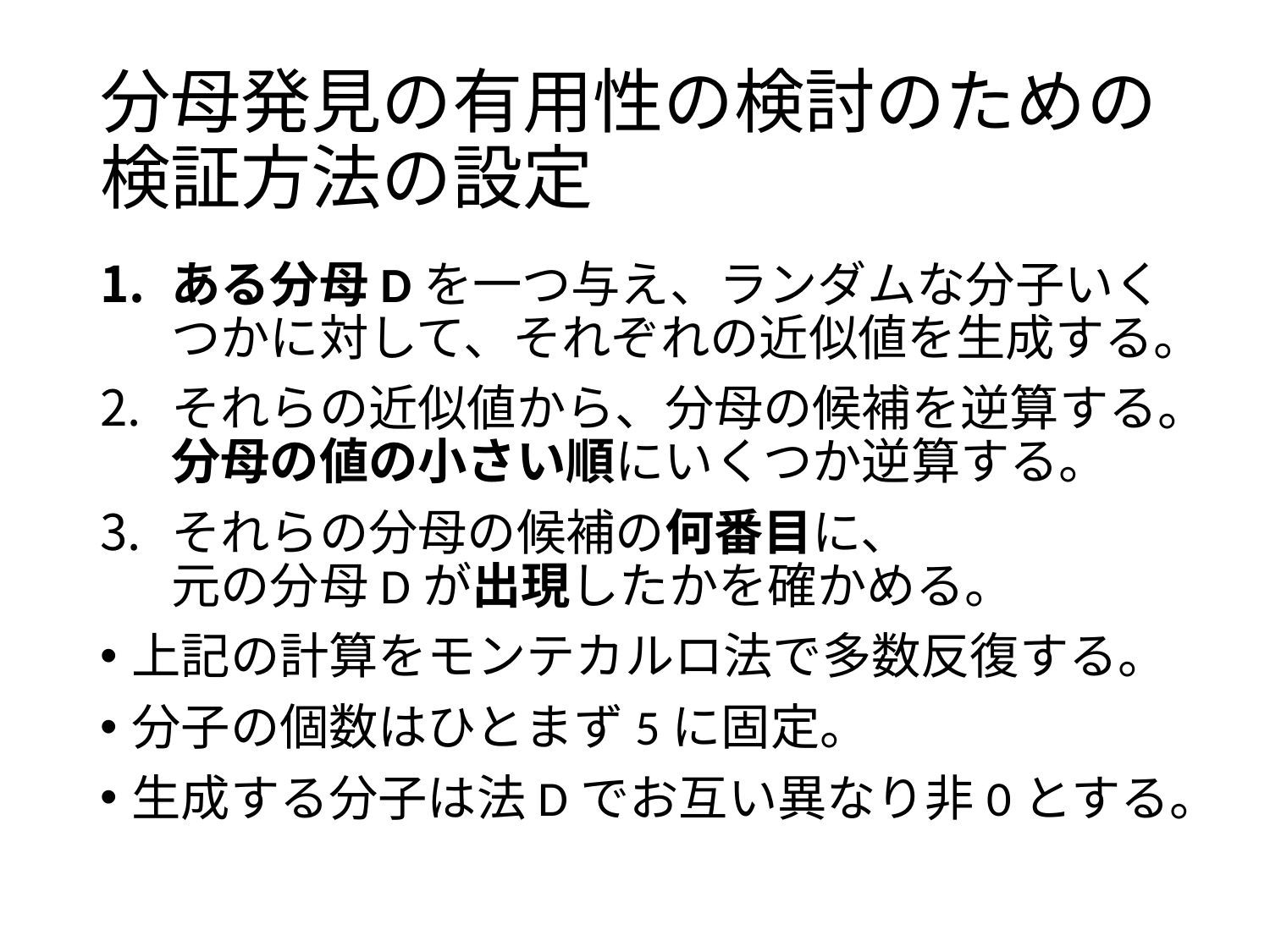

# 分母発見の有用性の検討のための 検証方法の設定
ある分母Dを一つ与え、ランダムな分子いくつかに対して、それぞれの近似値を生成する。
それらの近似値から、分母の候補を逆算する。分母の値の小さい順にいくつか逆算する。
それらの分母の候補の何番目に、
元の分母Dが出現したかを確かめる。
上記の計算をモンテカルロ法で多数反復する。
分子の個数はひとまず5に固定。
生成する分子は法Dでお互い異なり非0とする。